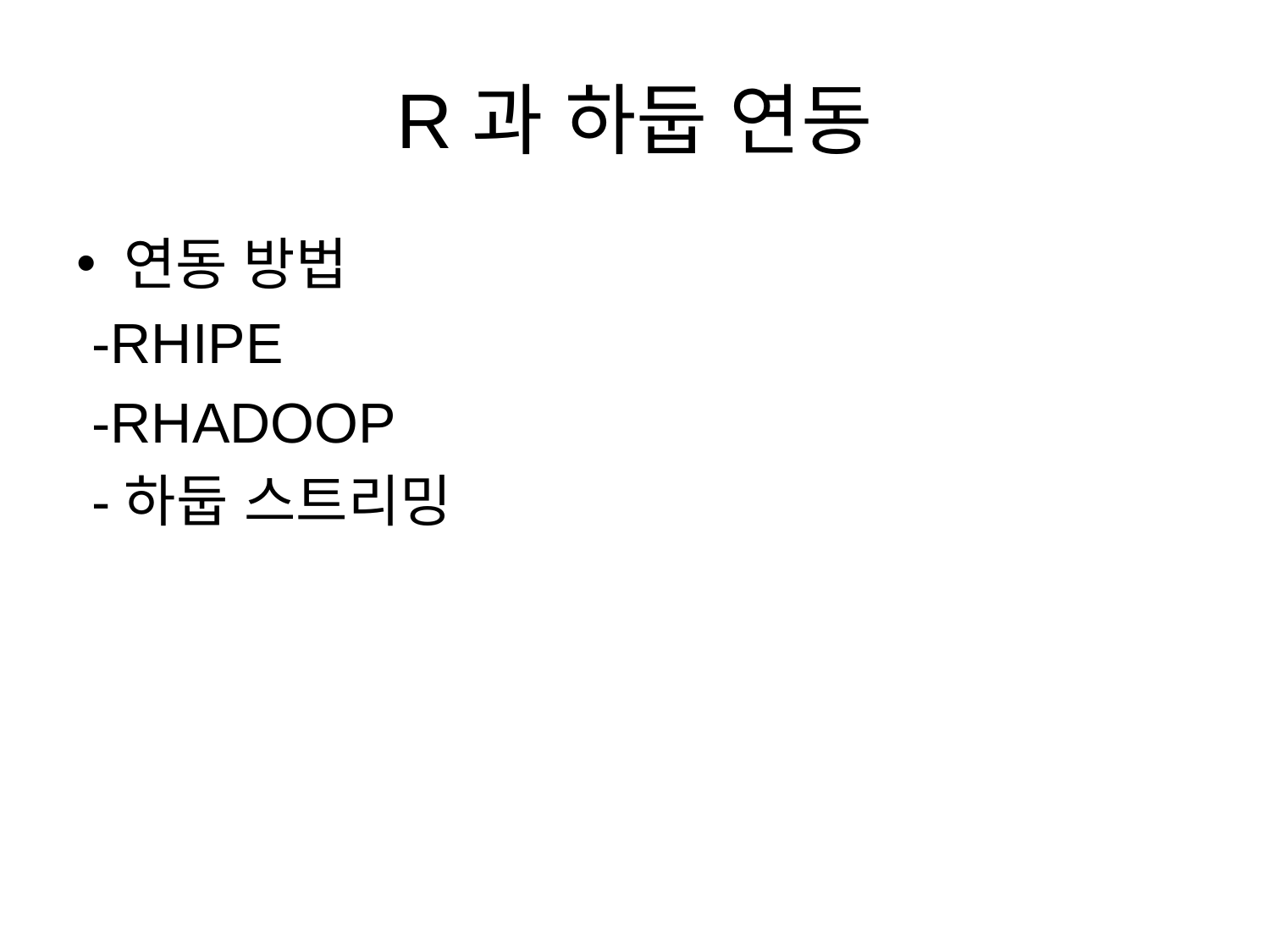

# R과 하둡 연동
연동 방법
 -RHIPE
 -RHADOOP
 -하둡 스트리밍